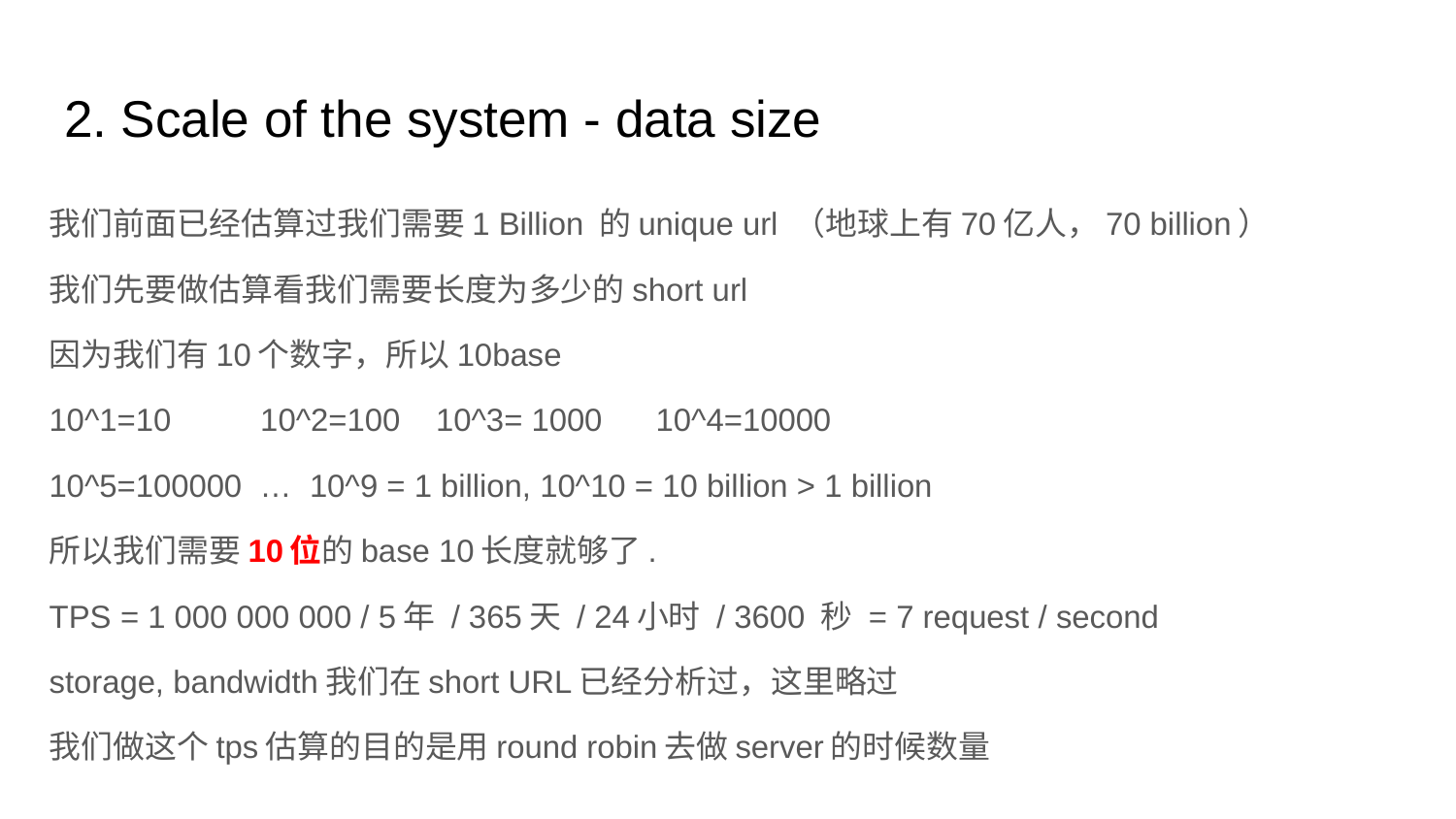

# 2. Scale of the system - data size
我们前面已经估算过我们需要1 Billion 的unique url （地球上有70亿人，70 billion）
我们先要做估算看我们需要长度为多少的short url
因为我们有10个数字，所以10base
10^1=10          10^2=100    10^3= 1000      10^4=10000
10^5=100000  …  10^9 = 1 billion, 10^10 = 10 billion > 1 billion
所以我们需要10位的base 10长度就够了.
TPS = 1 000 000 000 / 5年 / 365天 / 24小时 / 3600 秒 = 7 request / second
storage, bandwidth我们在short URL已经分析过，这里略过
我们做这个tps估算的目的是用round robin去做server的时候数量